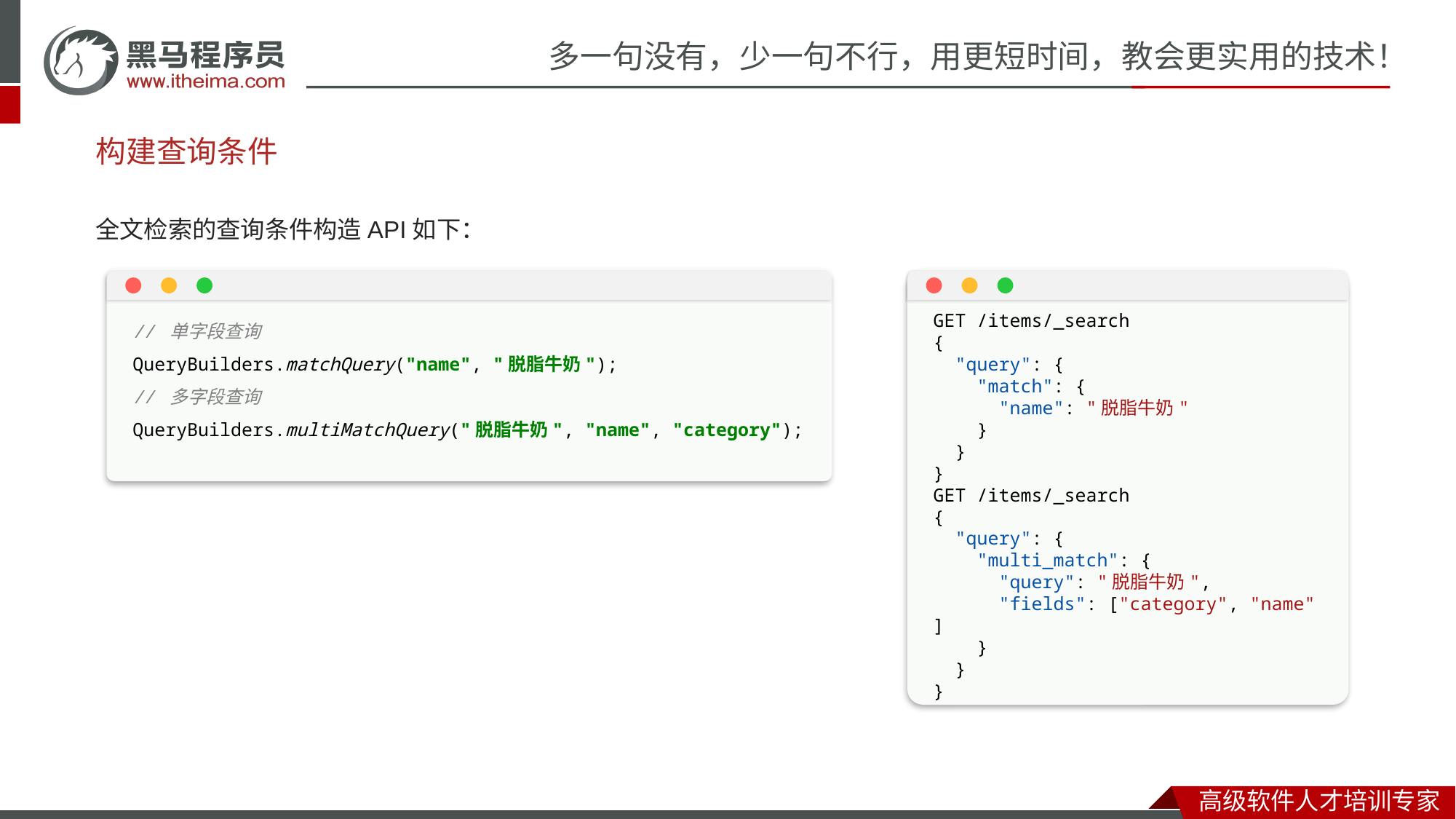

# 构建查询条件
全文检索的查询条件构造API如下：

// 单字段查询
QueryBuilders.matchQuery("name", "脱脂牛奶");
// 多字段查询
QueryBuilders.multiMatchQuery("脱脂牛奶", "name", "category");

GET /items/_search
{
  "query": {
    "match": {
      "name": "脱脂牛奶"
    }
  }
}
GET /items/_search
{
  "query": {
    "multi_match": {
      "query": "脱脂牛奶",
      "fields": ["category", "name"]
    }
  }
}